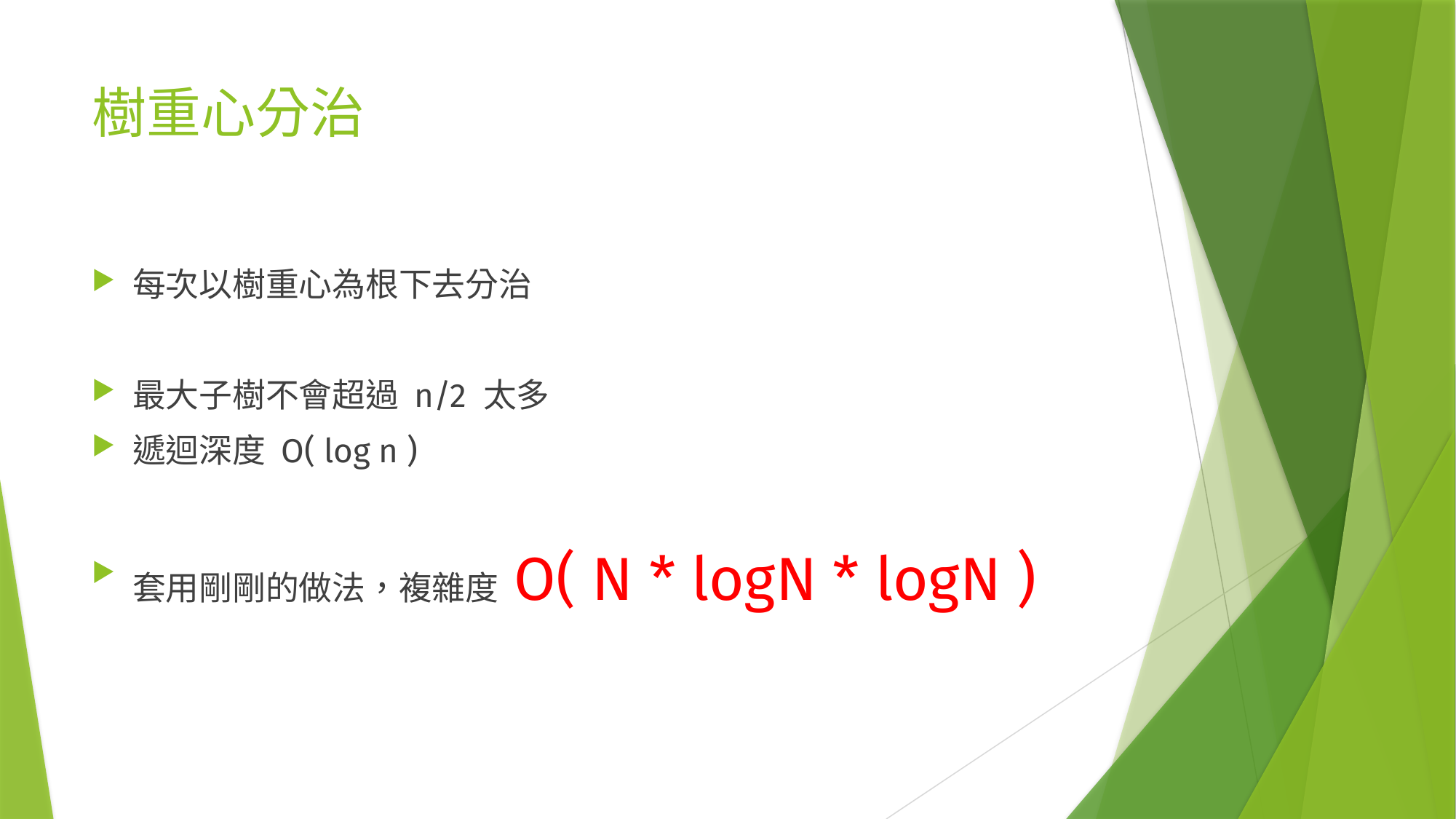

# 樹重心分治
每次以樹重心為根下去分治

最大子樹不會超過 n/2 太多
遞迴深度 O( log n )

套用剛剛的做法，複雜度 O( N * logN * logN )